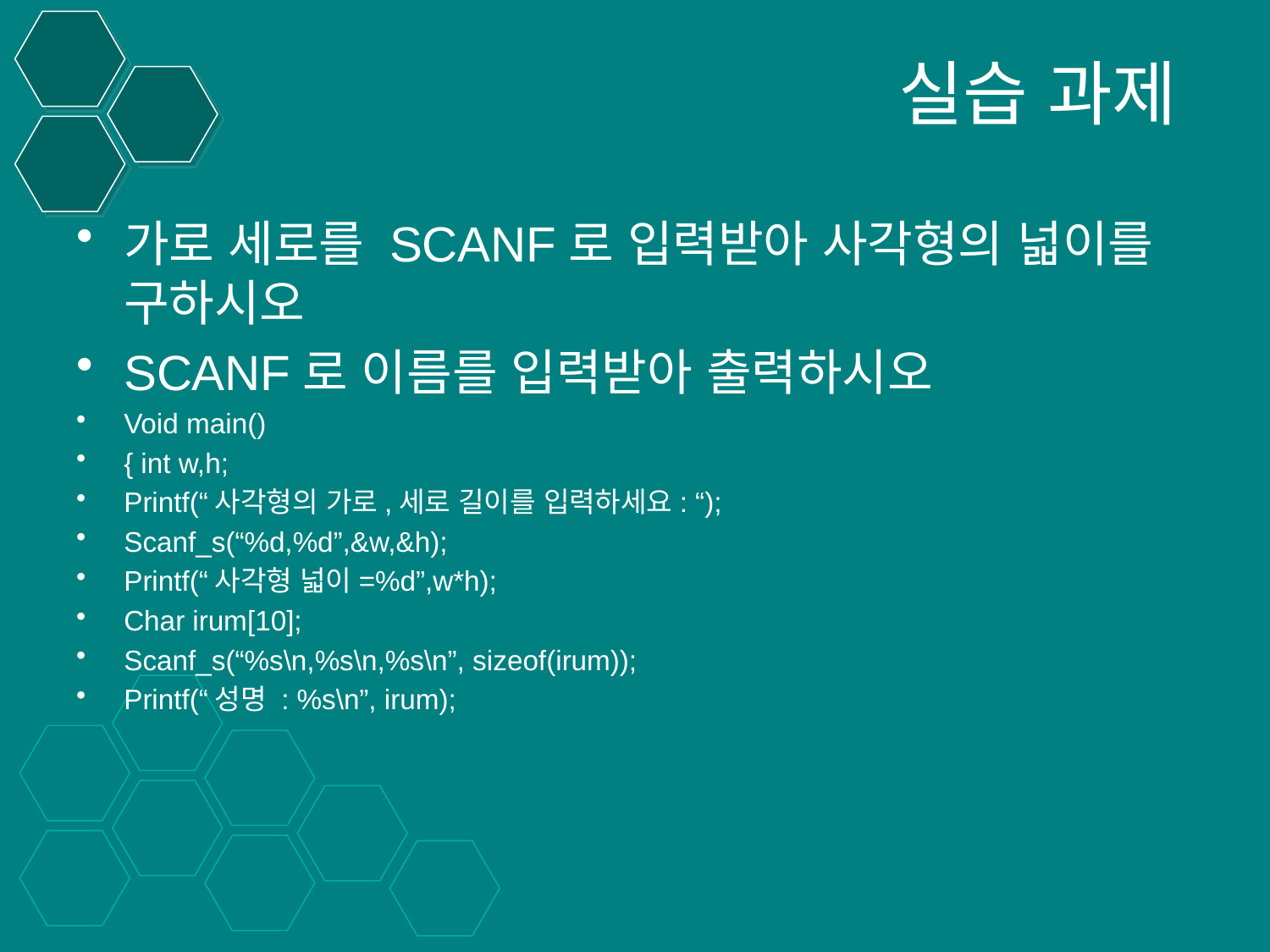

# 실습 과제
가로 세로를 SCANF로 입력받아 사각형의 넓이를 구하시오
SCANF로 이름를 입력받아 출력하시오
Void main()
{ int w,h;
Printf(“사각형의 가로,세로 길이를 입력하세요: “);
Scanf_s(“%d,%d”,&w,&h);
Printf(“사각형 넓이=%d”,w*h);
Char irum[10];
Scanf_s(“%s\n,%s\n,%s\n”, sizeof(irum));
Printf(“성명 : %s\n”, irum);